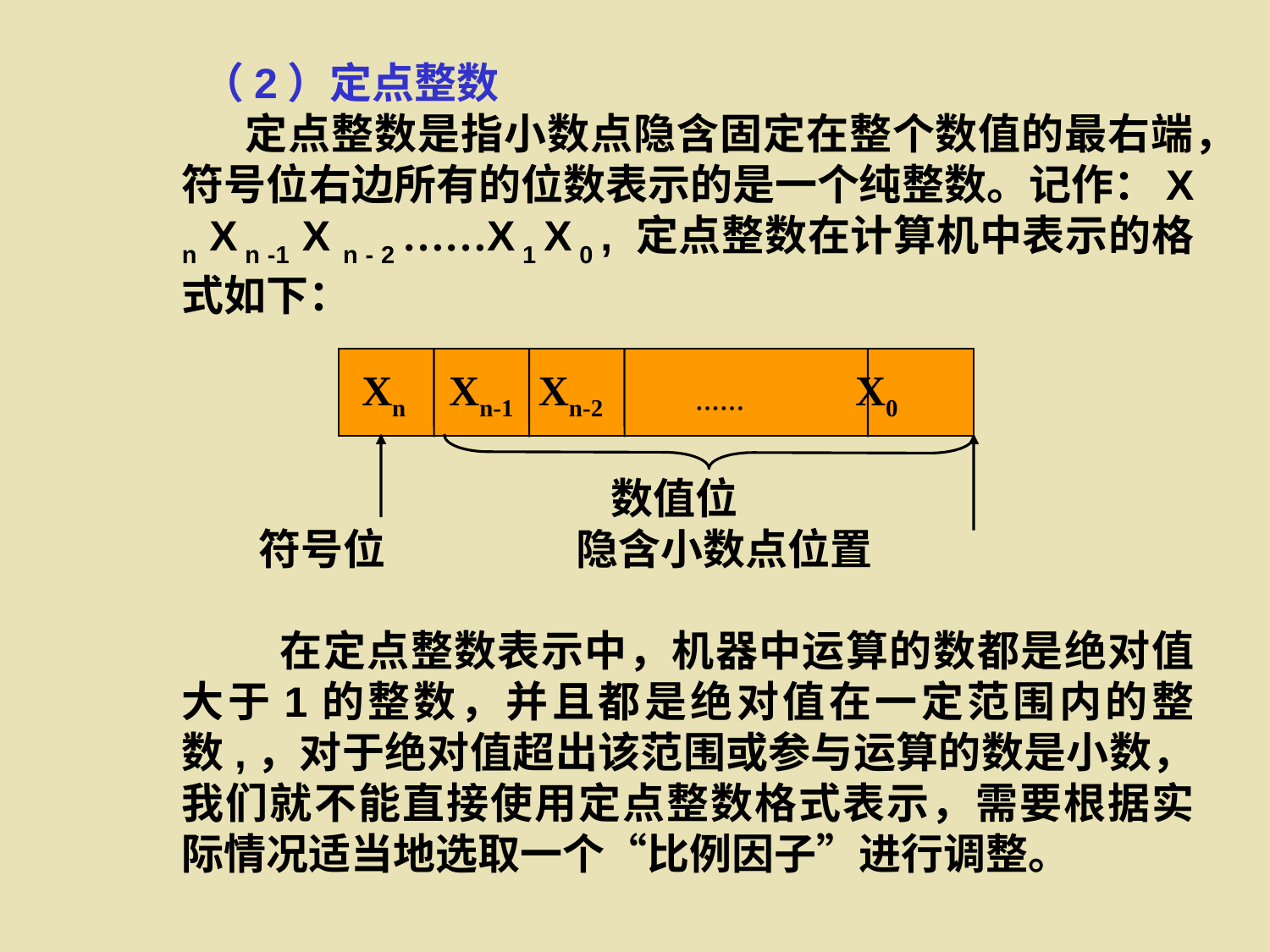

（2）定点整数
　  定点整数是指小数点隐含固定在整个数值的最右端，符号位右边所有的位数表示的是一个纯整数。记作：X n X n -1 X n - 2 ……X 1 X 0 , 定点整数在计算机中表示的格式如下：

                                            数值位
       符号位                    隐含小数点位置

        在定点整数表示中，机器中运算的数都是绝对值大于1的整数，并且都是绝对值在一定范围内的整数,，对于绝对值超出该范围或参与运算的数是小数，我们就不能直接使用定点整数格式表示，需要根据实际情况适当地选取一个“比例因子”进行调整。

需要指出的是，这里的小数点是假想的，并不是机器中真有一个表示小数点的设备。

 Xn       Xn-1    Xn-2               ······                  X0